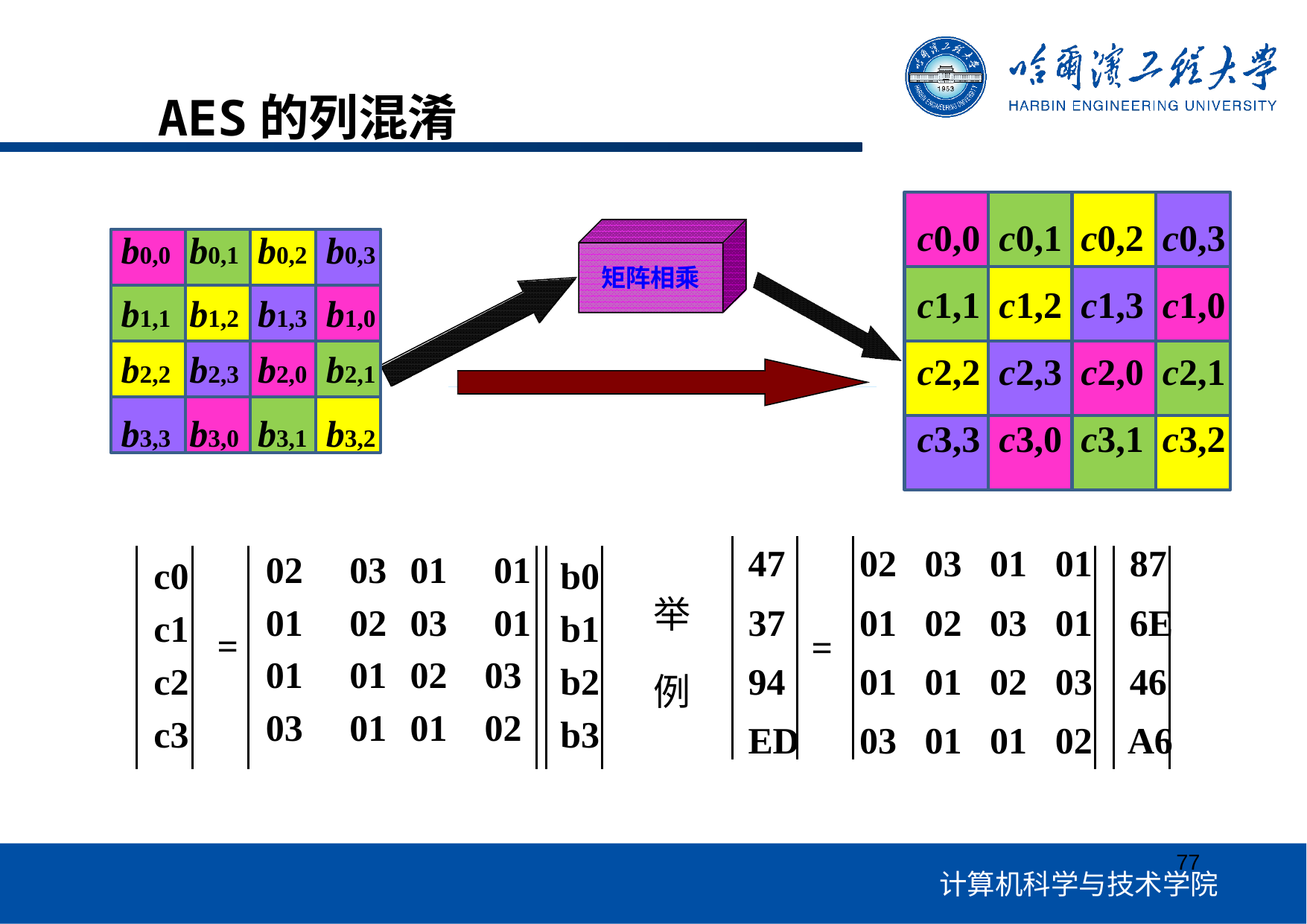

AES的列混淆

c0,0  c0,1  c0,2  c0,3
c1,1  c1,2  c1,3  c1,0
c2,2  c2,3  c2,0  c2,1
c3,3  c3,0  c3,1  c3,2

b0,0  b0,1  b0,2  b0,3

b1,1  b1,2  b1,3  b1,0

b2,2  b2,3  b2,0  b2,1

b3,3  b3,0  b3,1  b3,2

矩阵相乘

47

37

94

ED
02   03   01   01    87

01   02   03   01    6E

01   01   02   03    46

03   01   01   02    A6
=
c0

c1

c2

c3
02     03

01     02

01     01

03	 01
01     01

03     01

02    03

01    02
b0

b1

b2

b3
举

例
=
77